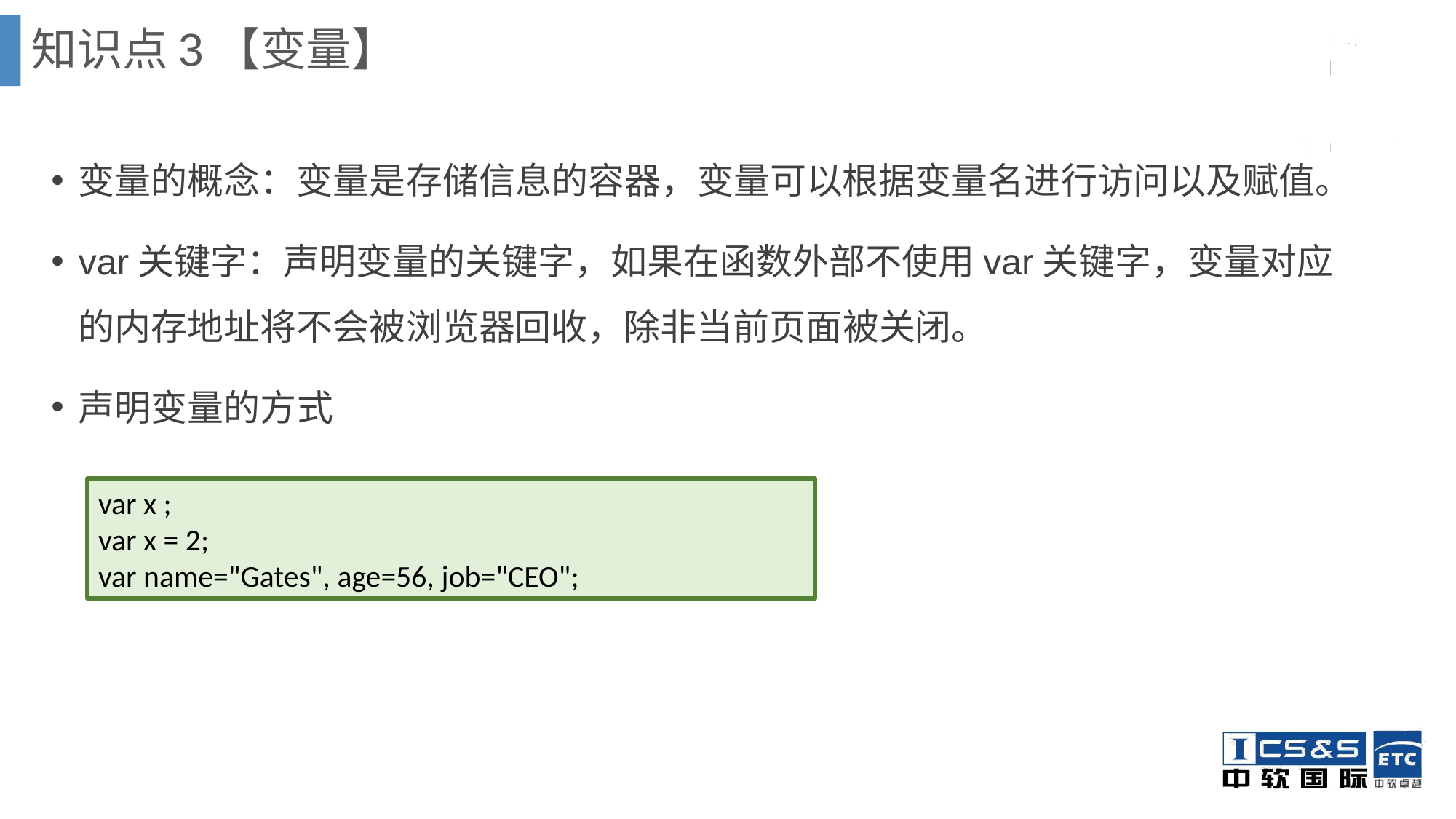

知识点3【变量】
变量的概念：变量是存储信息的容器，变量可以根据变量名进行访问以及赋值。
var关键字：声明变量的关键字，如果在函数外部不使用var关键字，变量对应的内存地址将不会被浏览器回收，除非当前页面被关闭。
声明变量的方式
var x ;
var x = 2;
var name="Gates", age=56, job="CEO";